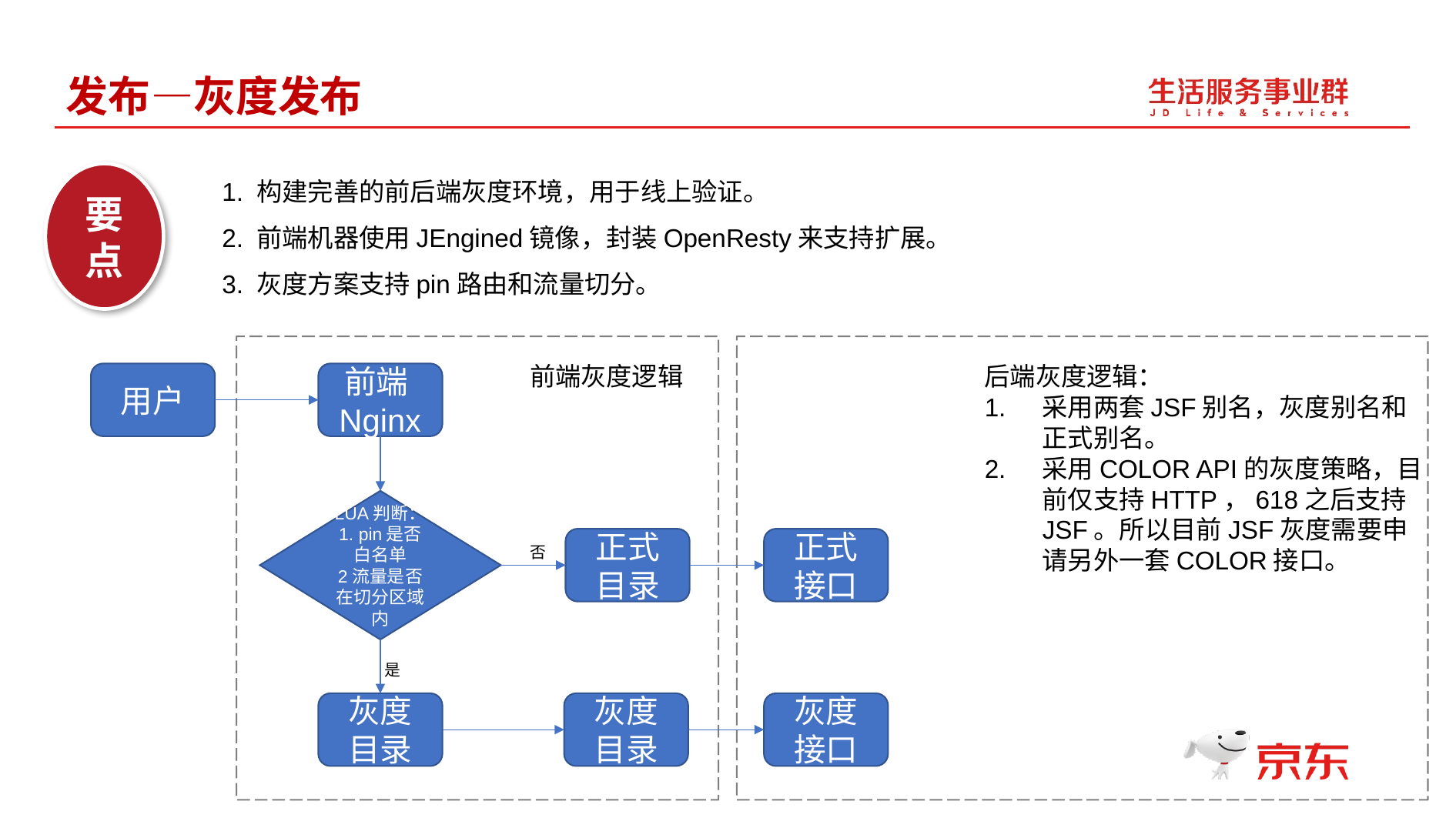

发布—灰度发布
1. 构建完善的前后端灰度环境，用于线上验证。
2. 前端机器使用JEngined镜像，封装OpenResty来支持扩展。
3. 灰度方案支持pin路由和流量切分。
要点

前端灰度逻辑
后端灰度逻辑：
采用两套JSF别名，灰度别名和正式别名。
采用COLOR API的灰度策略，目前仅支持HTTP，618之后支持JSF。所以目前JSF灰度需要申请另外一套COLOR接口。
用户
前端Nginx
LUA判断：
1. pin是否白名单
2流量是否在切分区域内
正式目录
正式接口
否
是
灰度目录
灰度目录
灰度接口